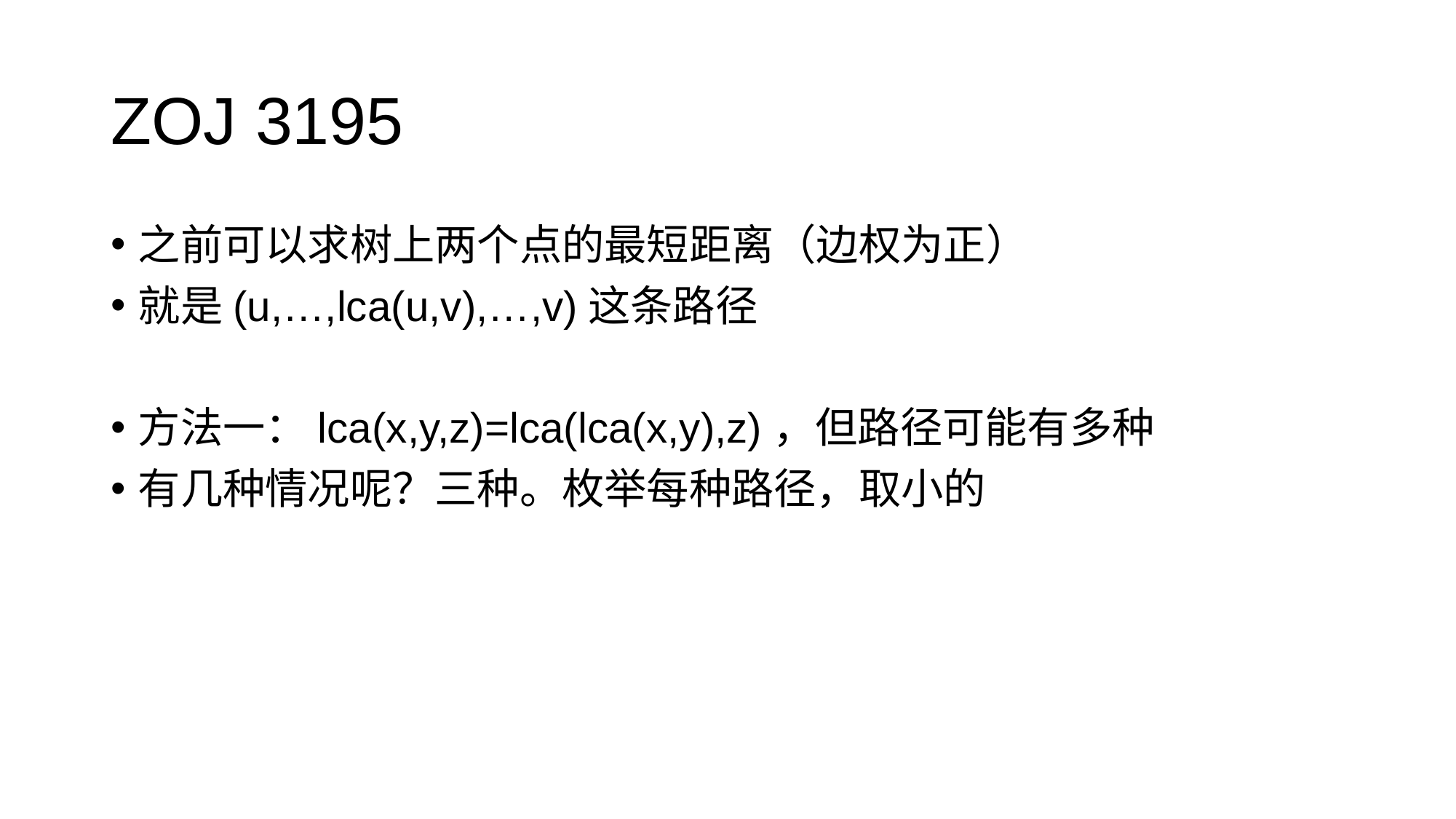

# ZOJ 3195
之前可以求树上两个点的最短距离（边权为正）
就是(u,…,lca(u,v),…,v)这条路径

方法一：lca(x,y,z)=lca(lca(x,y),z)，但路径可能有多种
有几种情况呢？三种。枚举每种路径，取小的